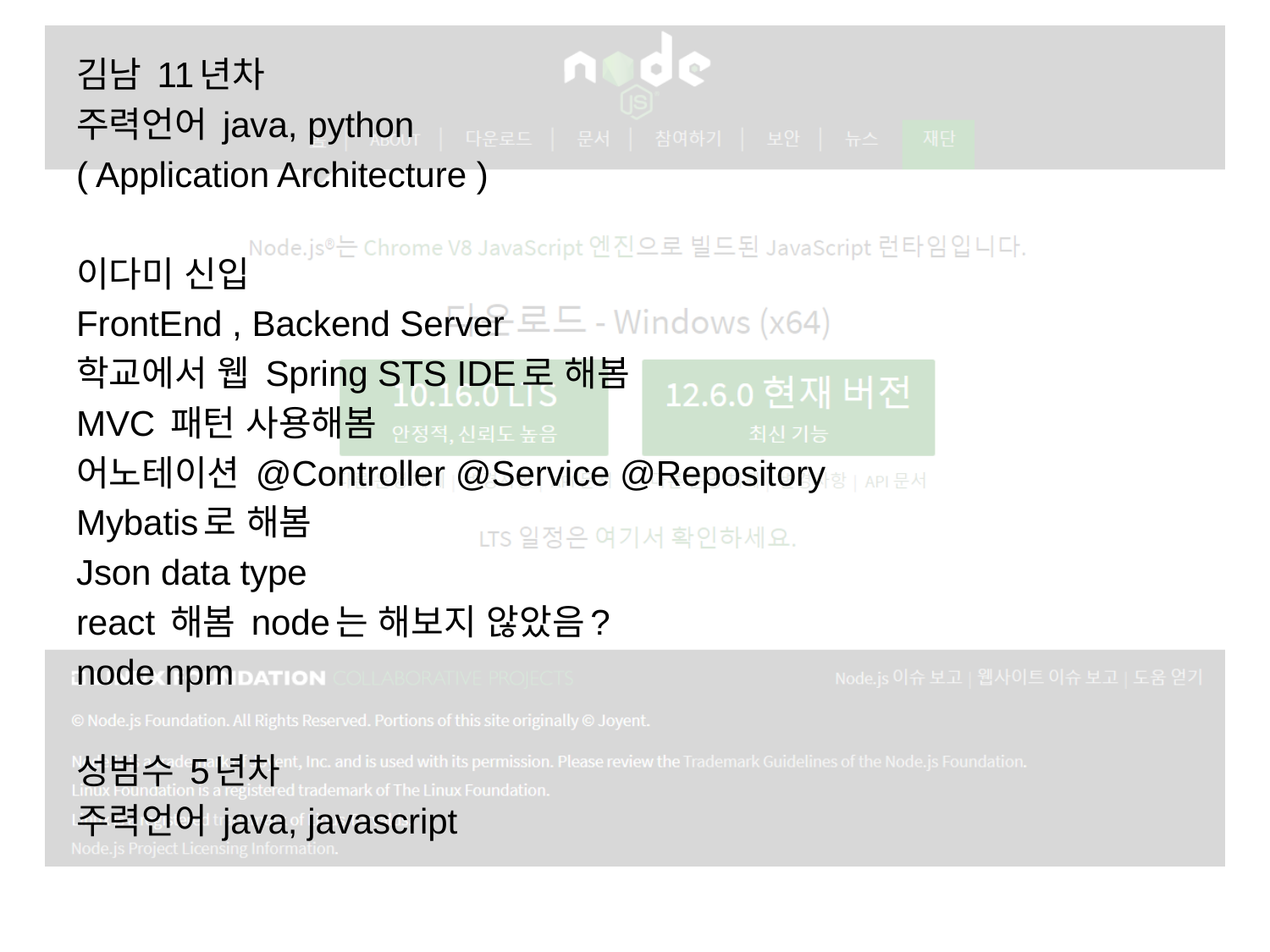

김남 11년차
주력언어 java, python
( Application Architecture )

이다미 신입
FrontEnd , Backend Server
학교에서 웹 Spring STS IDE로 해봄
MVC 패턴 사용해봄
어노테이션 @Controller @Service @Repository
Mybatis로 해봄
Json data type
react 해봄 node는 해보지 않았음?
node npm

성범수 5년차
주력언어 java, javascript